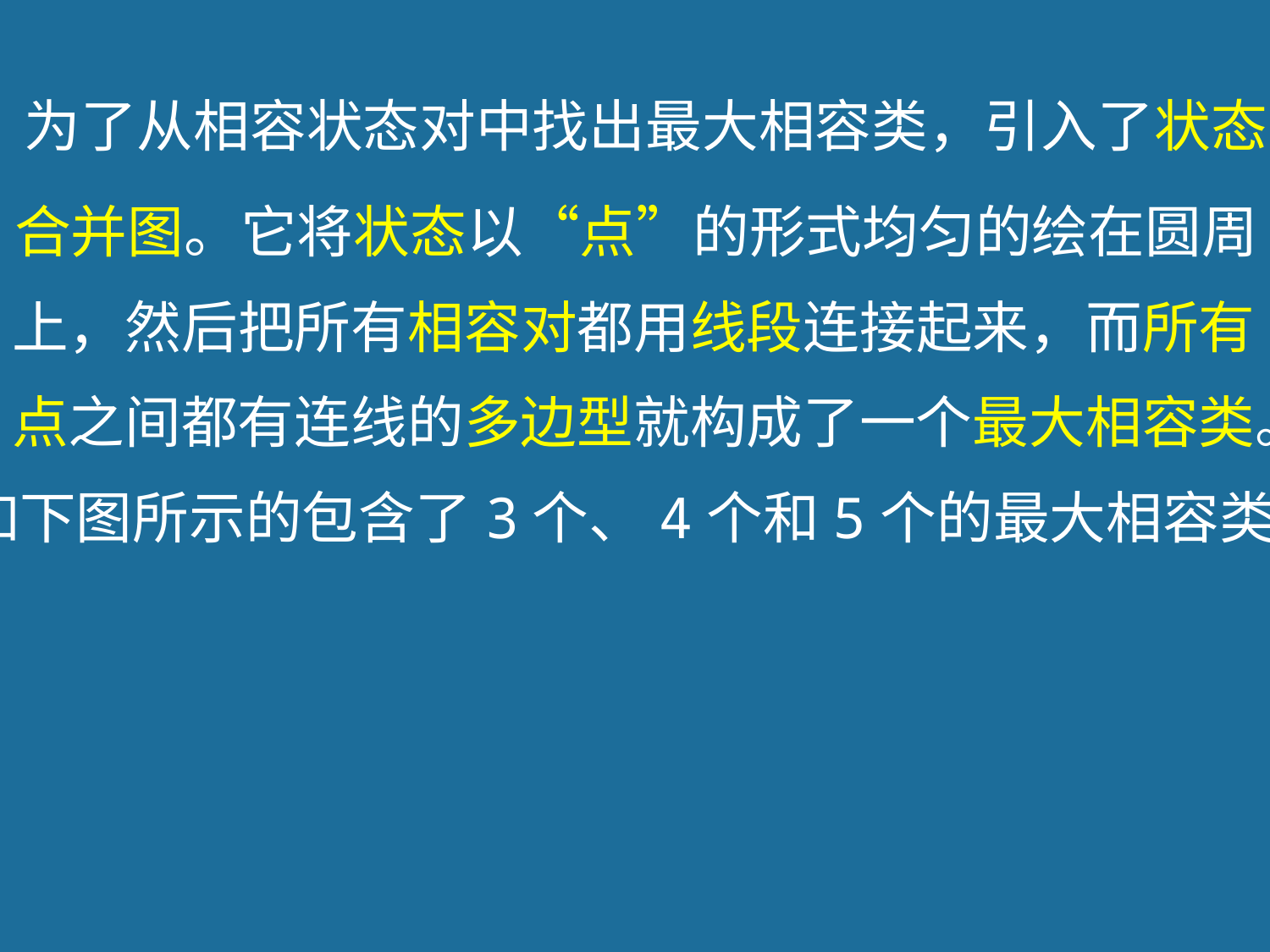

为了从相容状态对中找出最大相容类，引入了状态
合并图。它将状态以“点”的形式均匀的绘在圆周
上，然后把所有相容对都用线段连接起来，而所有
点之间都有连线的多边型就构成了一个最大相容类。
如下图所示的包含了3个、4个和5个的最大相容类。
83